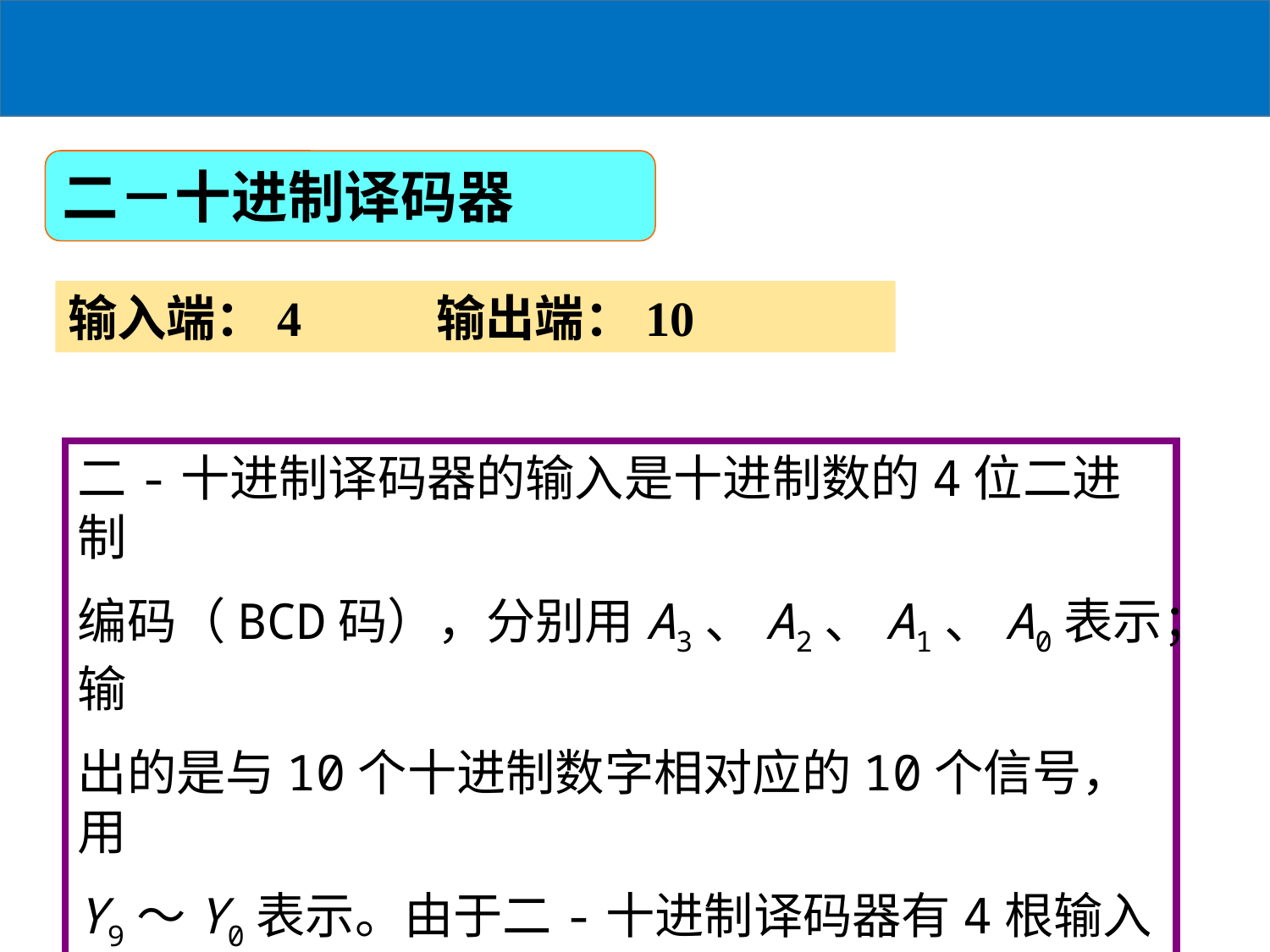

二－十进制译码器
输入端：4          输出端：10
二-十进制译码器的输入是十进制数的4位二进制
编码（BCD码），分别用A3、A2、A1、A0表示；输
出的是与10个十进制数字相对应的10个信号，用
Y9～Y0表示。由于二-十进制译码器有4根输入线，
10根输出线，所以又称为4线-10线译码器。